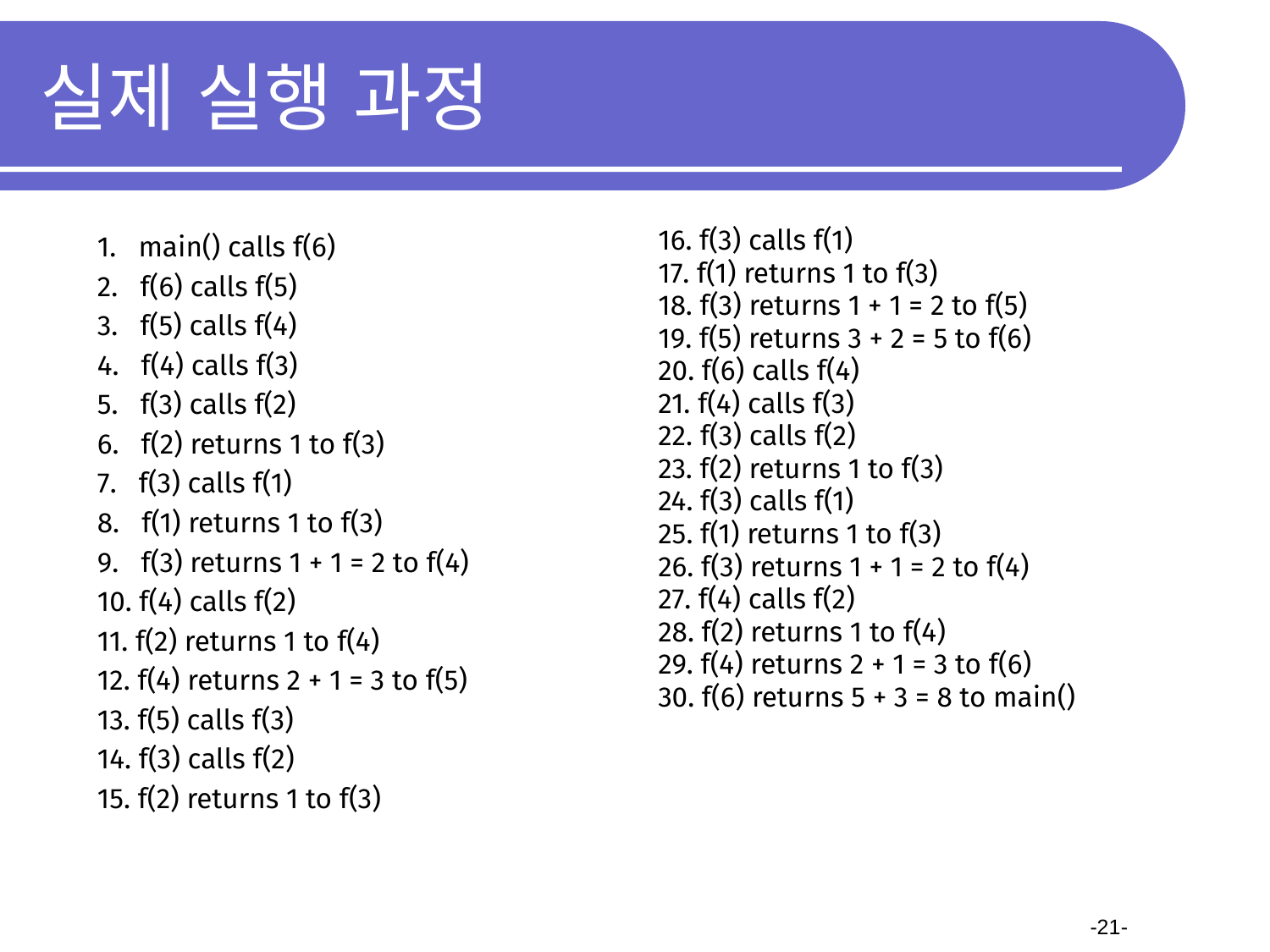

# 실제 실행 과정
1.   main() calls f(6)
2.   f(6) calls f(5)
3.   f(5) calls f(4)
4.   f(4) calls f(3)
5.   f(3) calls f(2)
6.   f(2) returns 1 to f(3)
7.   f(3) calls f(1)
8.   f(1) returns 1 to f(3)
9.   f(3) returns 1 + 1 = 2 to f(4)
10. f(4) calls f(2)
11. f(2) returns 1 to f(4)
12. f(4) returns 2 + 1 = 3 to f(5)
13. f(5) calls f(3)
14. f(3) calls f(2)
15. f(2) returns 1 to f(3)

16. f(3) calls f(1)
17. f(1) returns 1 to f(3)
18. f(3) returns 1 + 1 = 2 to f(5)
19. f(5) returns 3 + 2 = 5 to f(6)
20. f(6) calls f(4)
21. f(4) calls f(3)
22. f(3) calls f(2)
23. f(2) returns 1 to f(3)
24. f(3) calls f(1)
25. f(1) returns 1 to f(3)
26. f(3) returns 1 + 1 = 2 to f(4)
27. f(4) calls f(2)
28. f(2) returns 1 to f(4)
29. f(4) returns 2 + 1 = 3 to f(6)
30. f(6) returns 5 + 3 = 8 to main()